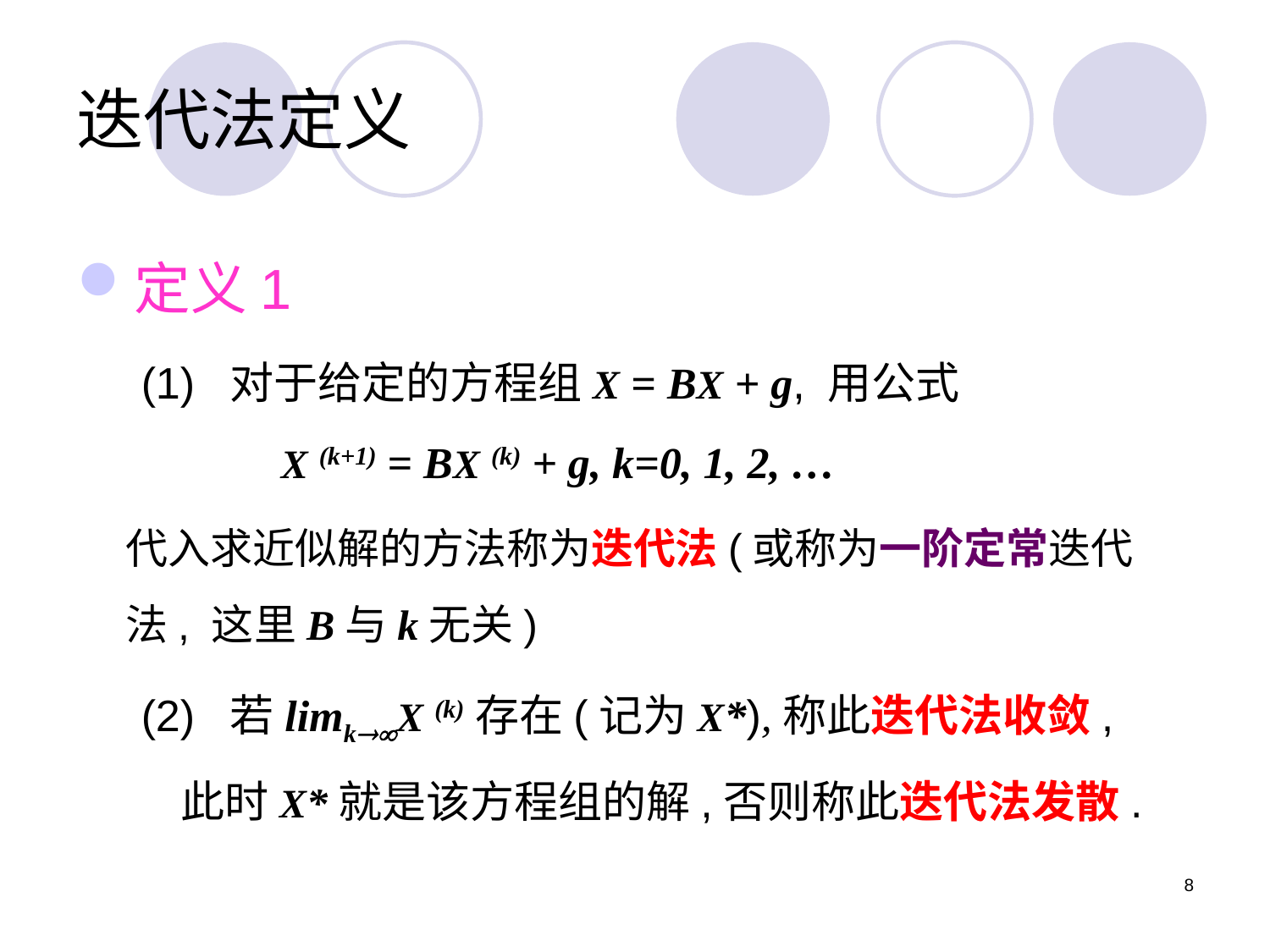

# 迭代法定义
定义1
(1)  对于给定的方程组X = BX + g, 用公式
         X (k+1) = BX (k) + g, k=0, 1, 2, …
	代入求近似解的方法称为迭代法(或称为一阶定常迭代法, 这里B与k无关)
(2)  若limk→∞X (k)存在(记为X*),称此迭代法收敛, 此时X*就是该方程组的解,否则称此迭代法发散.
8